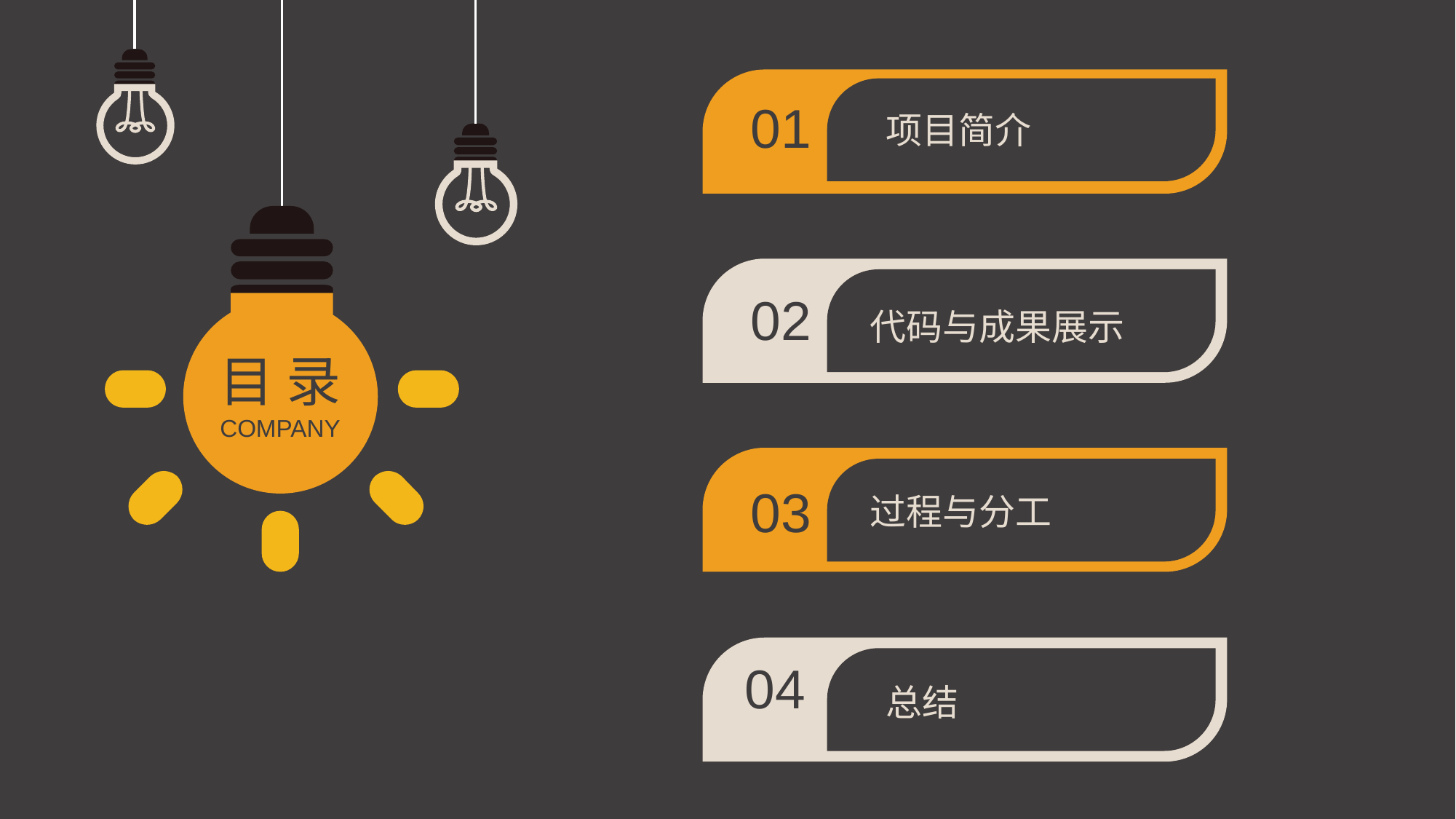

项目简介
01

代码与成果展示
02
目 录
COMPANY

过程与分工
03

04
总结